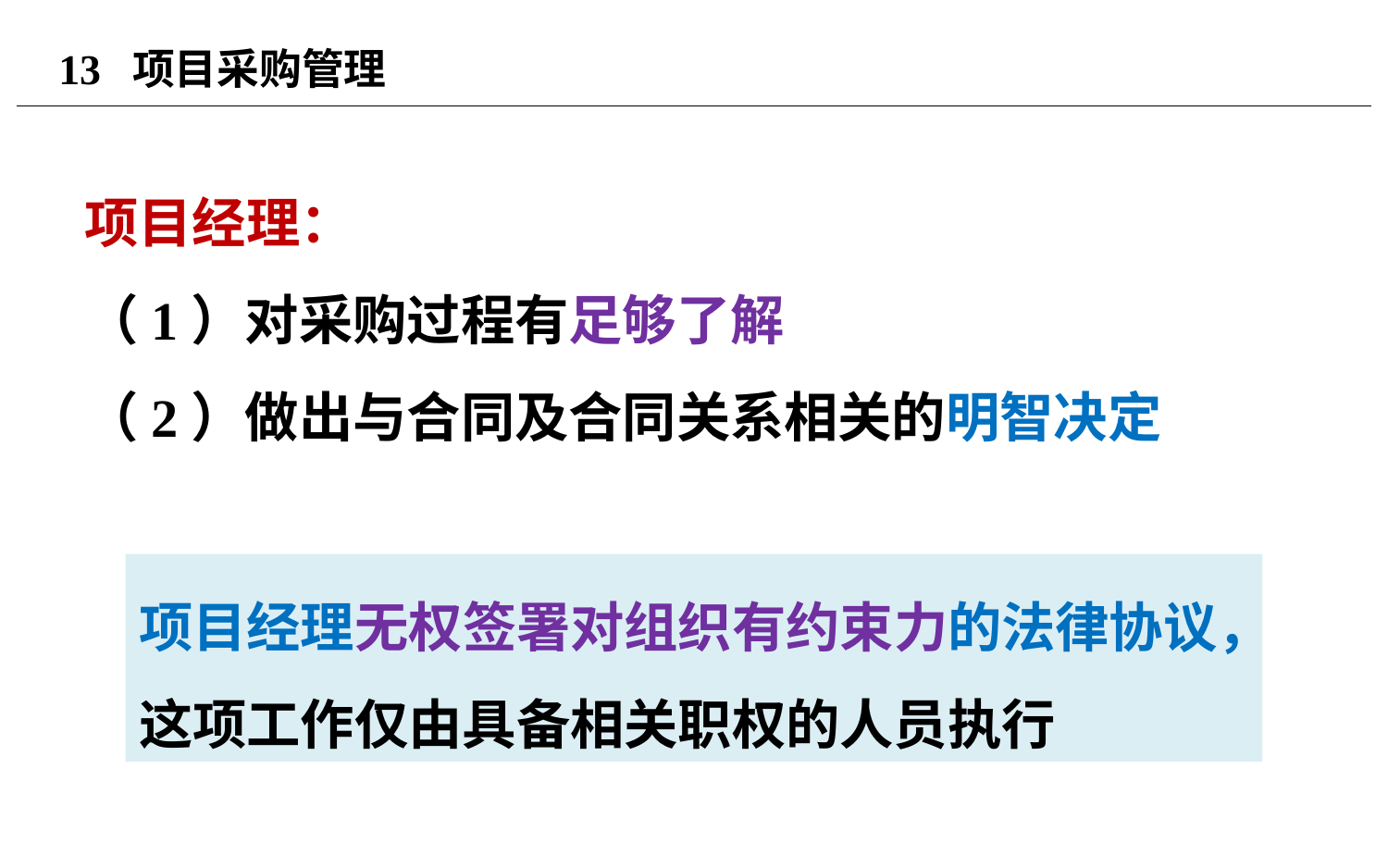

# 13  项目采购管理
项目经理：
（1）对采购过程有足够了解
（2）做出与合同及合同关系相关的明智决定

项目经理无权签署对组织有约束力的法律协议，
这项工作仅由具备相关职权的人员执行